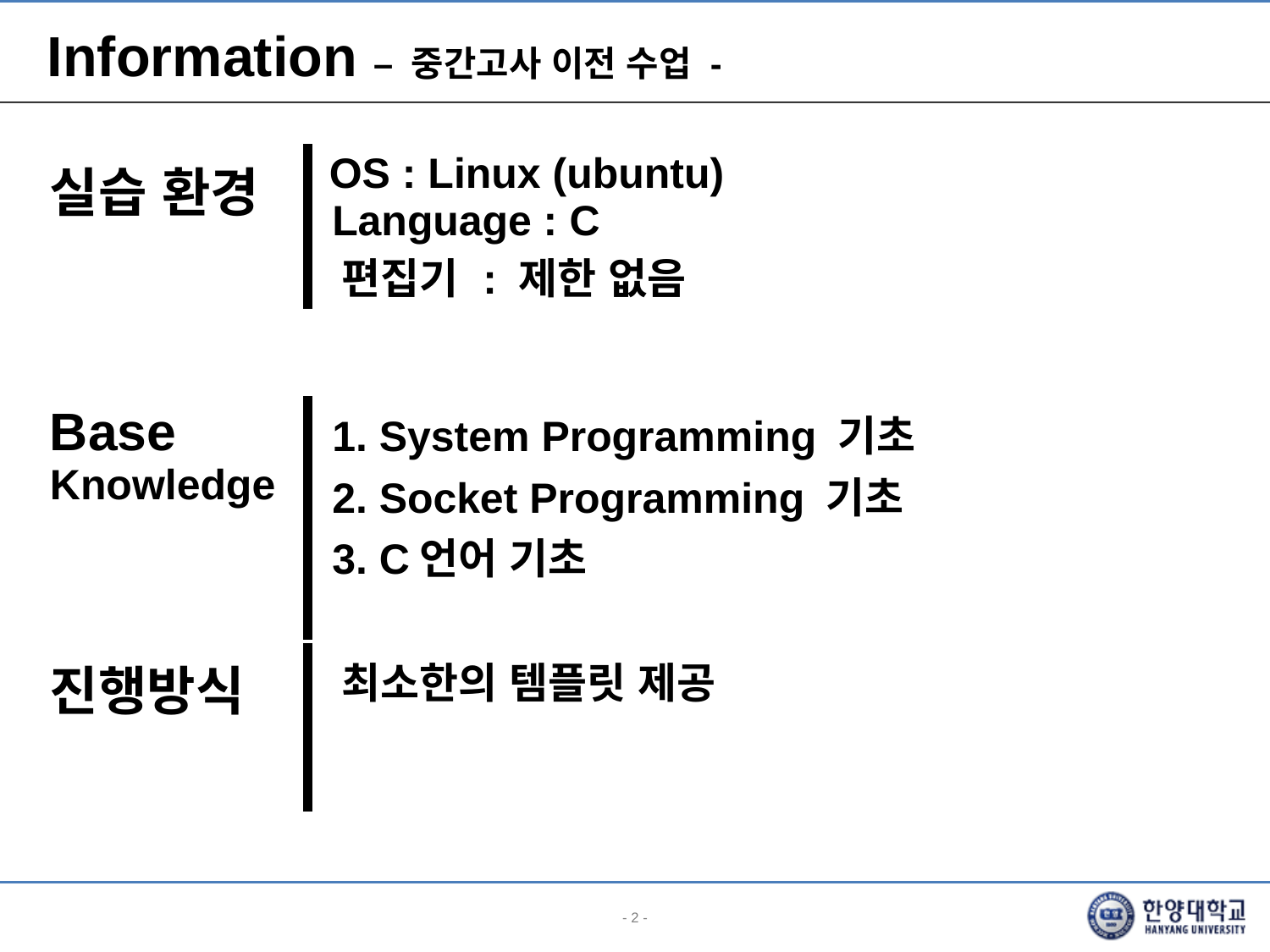

# Information – 중간고사 이전 수업 -
| 실습 환경 | OS : Linux (ubuntu) Language : C 편집기 : 제한 없음 |
| --- | --- |
| Base Knowledge | 1. System Programming 기초 2. Socket Programming 기초 3. C언어 기초 |
| --- | --- |
| 진행방식 | 최소한의 템플릿 제공 |
| --- | --- |